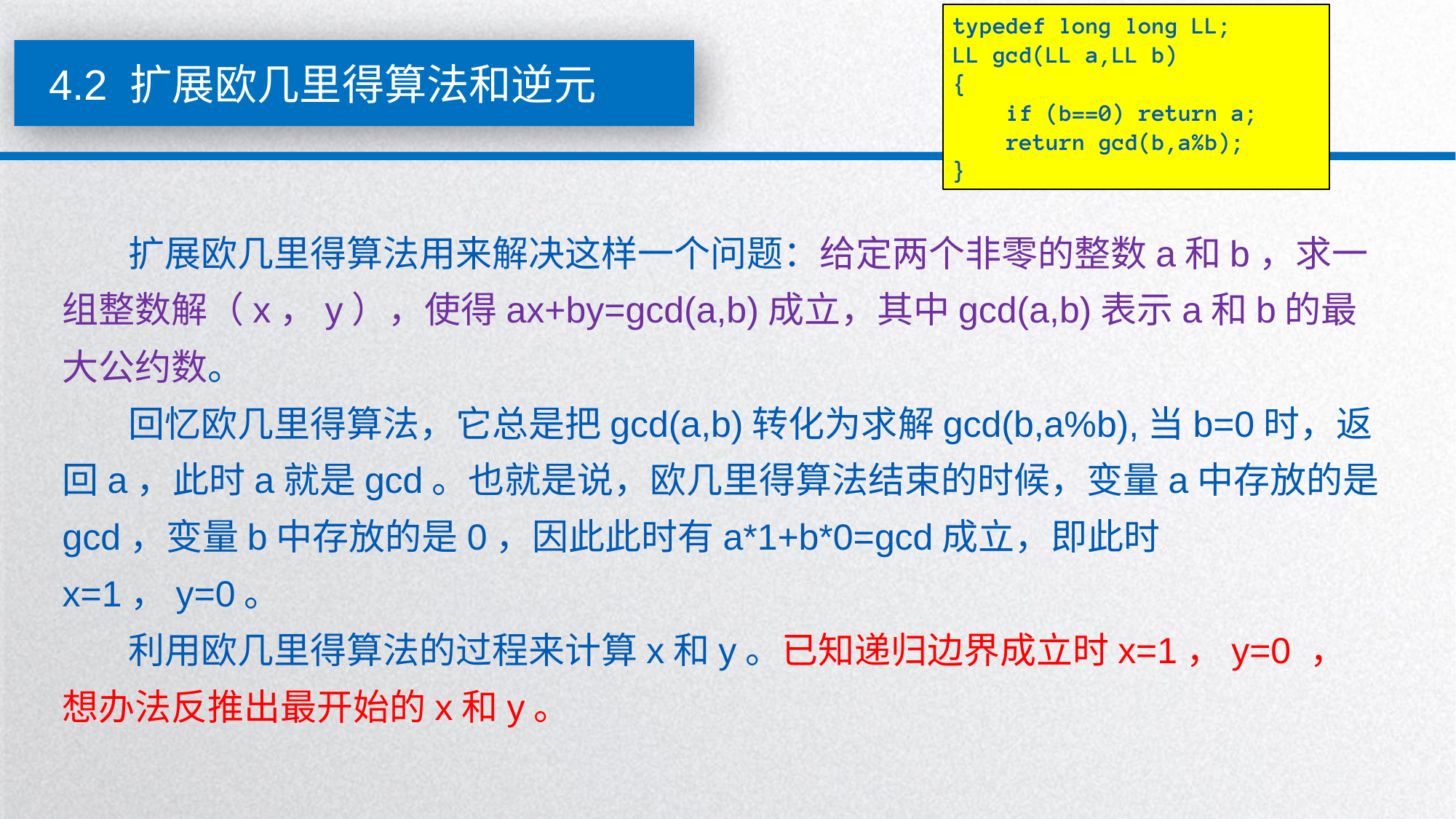

typedef long long LL;
LL gcd(LL a,LL b)
{
    if (b==0) return a;
    return gcd(b,a%b);
}
4.2 扩展欧几里得算法和逆元
       扩展欧几里得算法用来解决这样一个问题：给定两个非零的整数a和b，求一组整数解（x，y），使得ax+by=gcd(a,b)成立，其中gcd(a,b)表示a和b的最大公约数。
       回忆欧几里得算法，它总是把gcd(a,b)转化为求解gcd(b,a%b),当b=0时，返回a，此时a就是gcd。也就是说，欧几里得算法结束的时候，变量a中存放的是gcd，变量b中存放的是0，因此此时有a*1+b*0=gcd成立，即此时x=1，y=0。
       利用欧几里得算法的过程来计算x和y。已知递归边界成立时x=1，y=0 ，想办法反推出最开始的x和y。